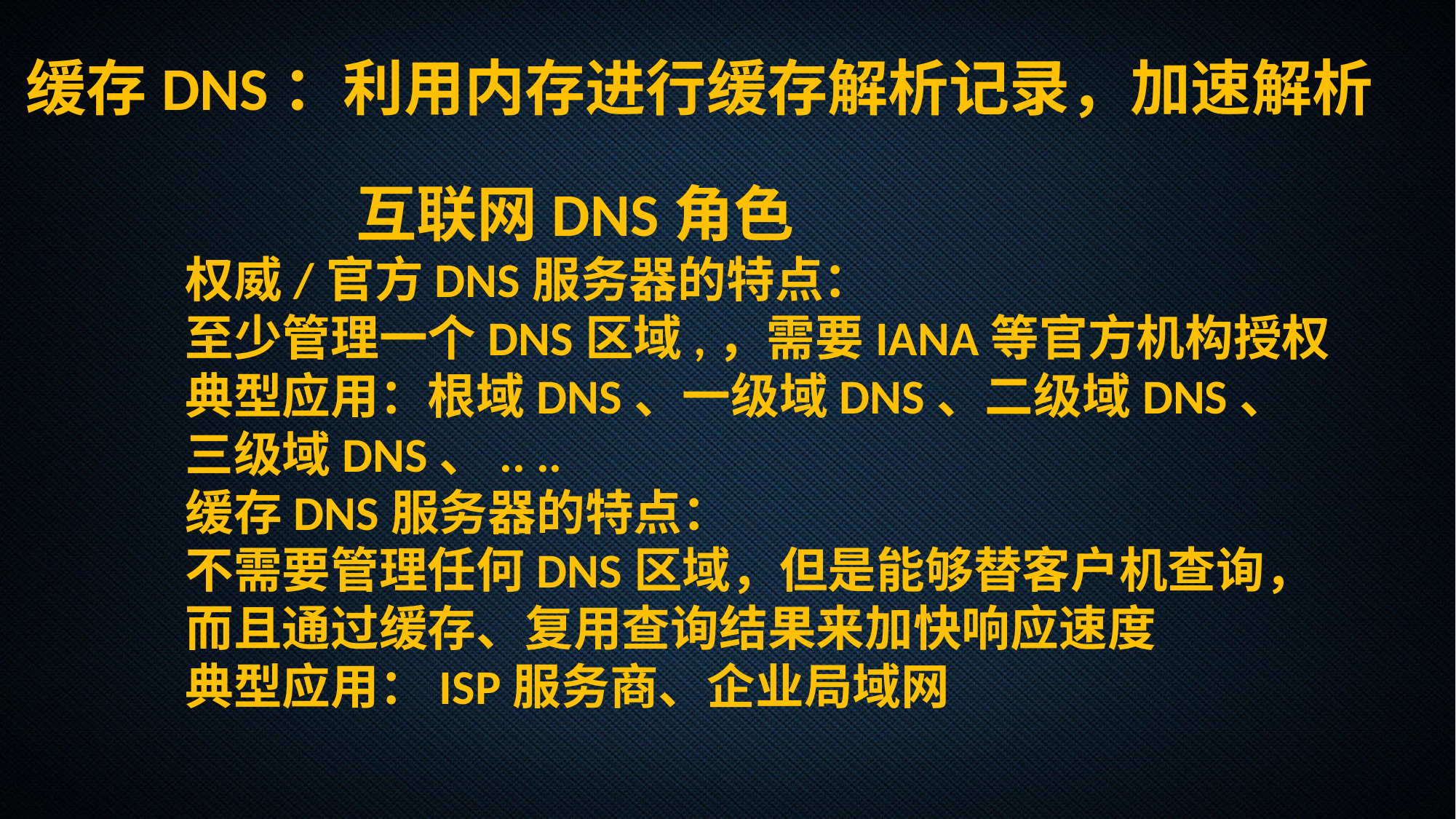

缓存DNS：利用内存进行缓存解析记录，加速解析
                 互联网DNS角色
权威/官方DNS服务器的特点：
至少管理一个DNS区域,，需要IANA等官方机构授权
典型应用：根域DNS、一级域DNS、二级域DNS、三级域DNS、.. ..
缓存DNS服务器的特点：
不需要管理任何DNS区域，但是能够替客户机查询，而且通过缓存、复用查询结果来加快响应速度
典型应用：ISP服务商、企业局域网